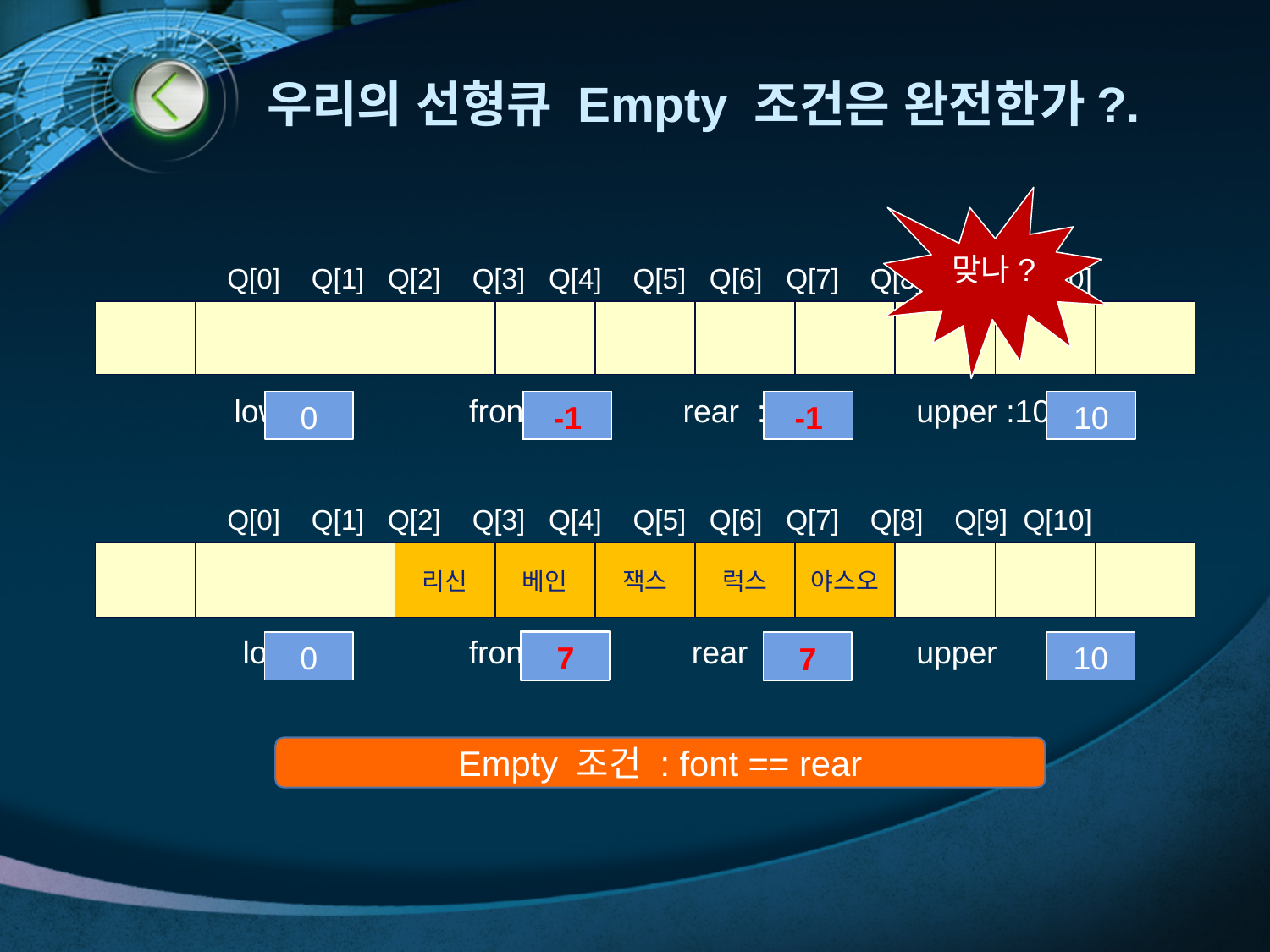

# 우리의 선형큐 Empty 조건은 완전한가?.
맞나?
Q[0]    Q[1]   Q[2]    Q[3]   Q[4]    Q[5]   Q[6]   Q[7]    Q[8]    Q[9]  Q[10]

lower : 0             front : 2            rear  : 6              upper :10
-1
-1
10
0
?
?
Q[0]    Q[1]   Q[2]    Q[3]   Q[4]    Q[5]   Q[6]   Q[7]    Q[8]    Q[9]  Q[10]

리신

베인

잭스

럭스

야스오

lower                 front                  rear                   upper
5
6
4
7
10
0
2
6
3
7
Empty 조건 : font == rear